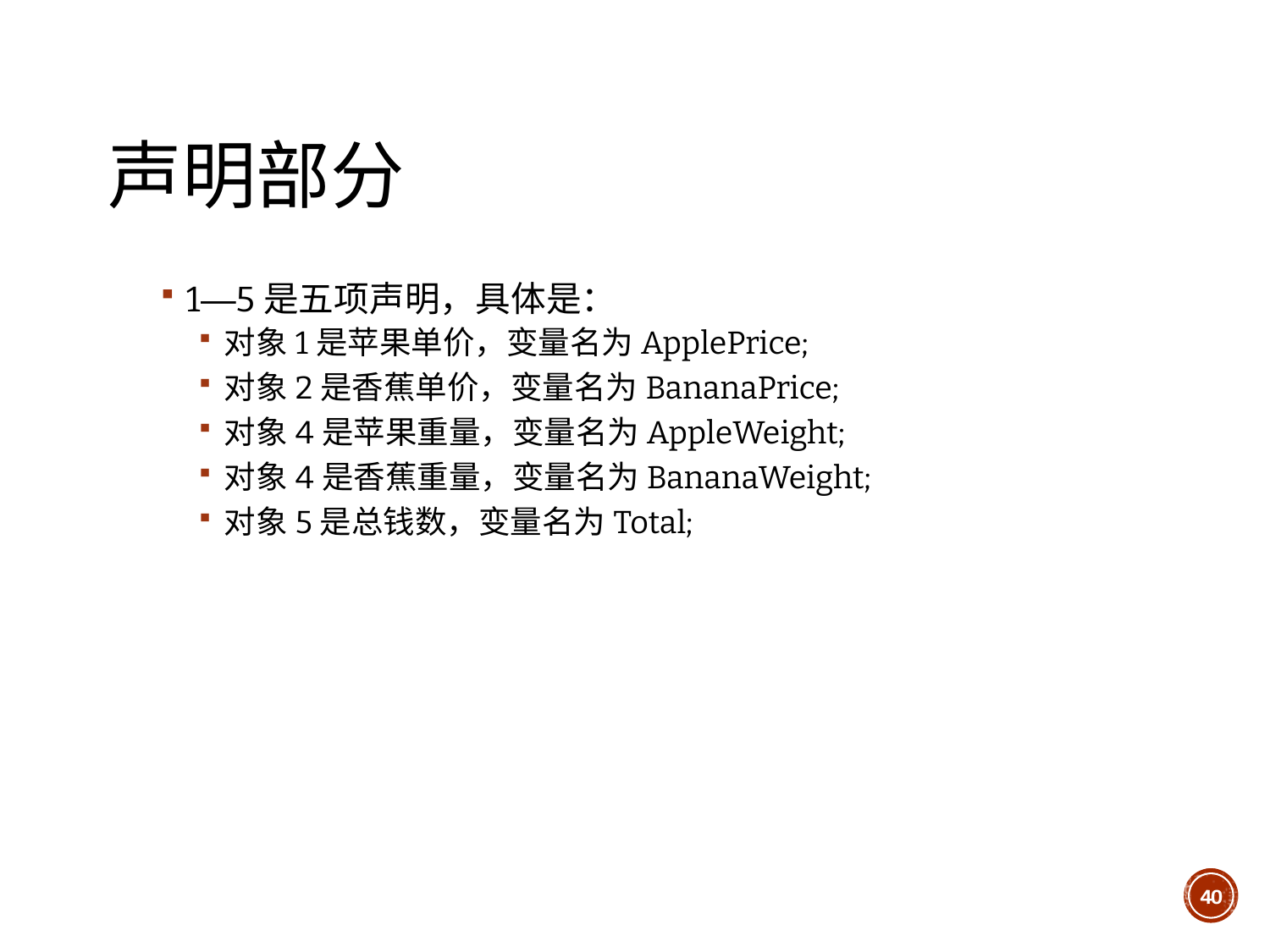

# 声明部分
1—5是五项声明，具体是：
对象1是苹果单价，变量名为ApplePrice;
对象2是香蕉单价，变量名为BananaPrice;
对象4是苹果重量，变量名为AppleWeight;
对象4是香蕉重量，变量名为BananaWeight;
对象5是总钱数，变量名为Total;
40